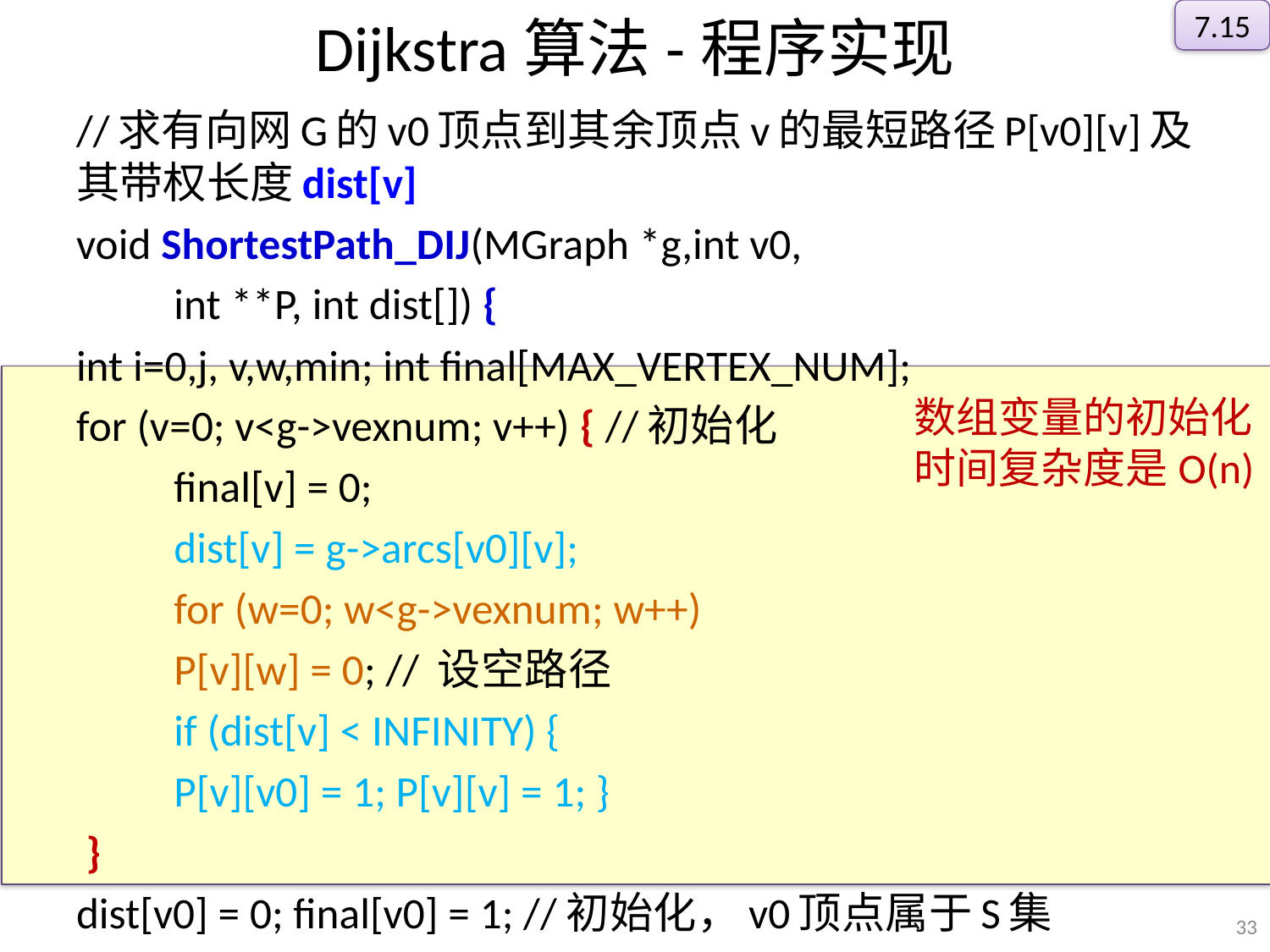

7.15
# Dijkstra算法-程序实现
//求有向网G的v0顶点到其余顶点v的最短路径P[v0][v]及其带权长度dist[v]
void ShortestPath_DIJ(MGraph *g,int v0,
				int **P, int dist[]) {
int i=0,j, v,w,min; int final[MAX_VERTEX_NUM];
for (v=0; v<g->vexnum; v++) { //初始化
	final[v] = 0;
	dist[v] = g->arcs[v0][v];
	for (w=0; w<g->vexnum; w++)
		P[v][w] = 0; // 设空路径
 	if (dist[v] < INFINITY) {
		P[v][v0] = 1; P[v][v] = 1; }
 }
dist[v0] = 0; final[v0] = 1; //初始化，v0顶点属于S集

数组变量的初始化
时间复杂度是O(n)
33